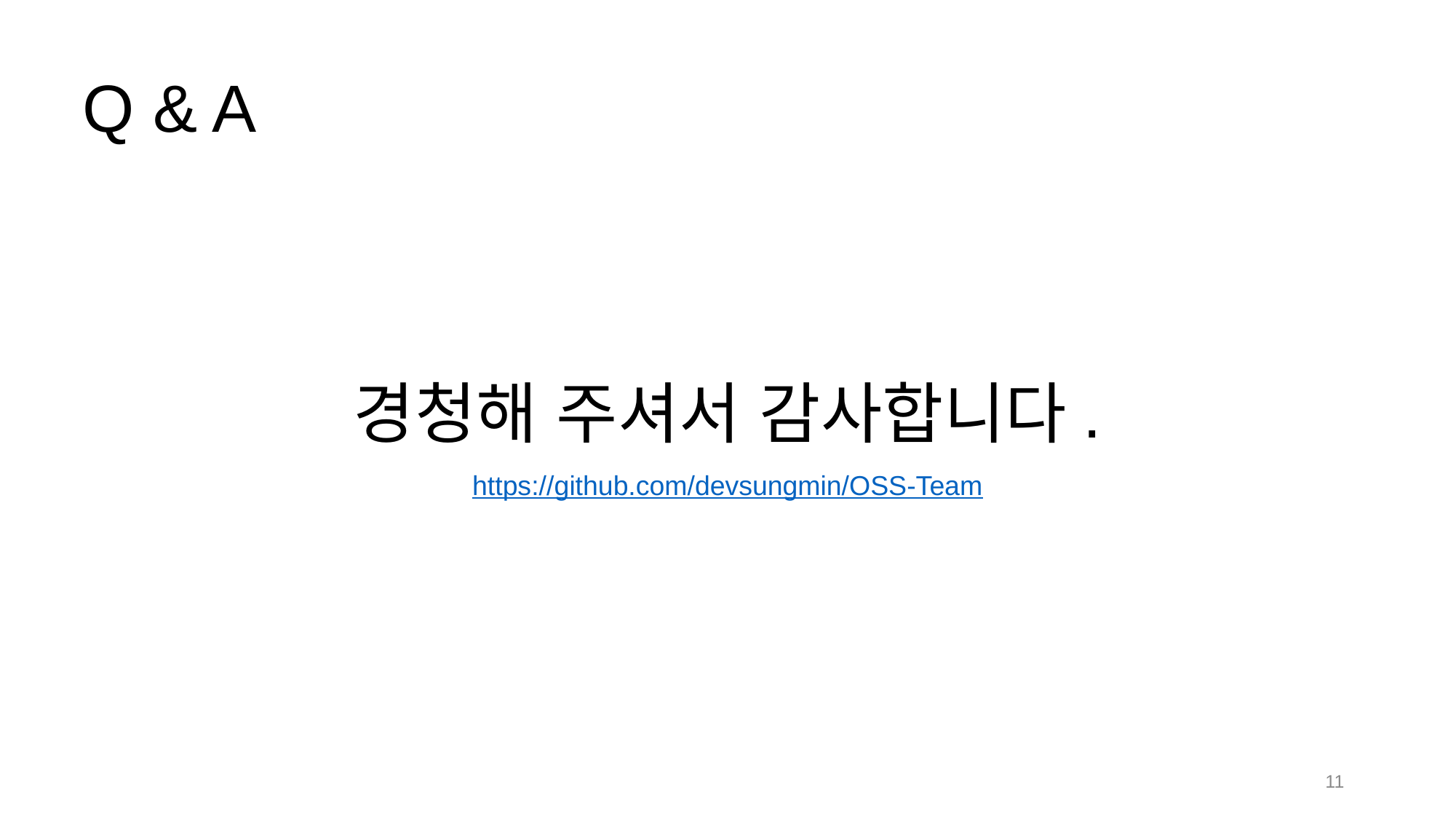

Q & A
# 경청해 주셔서 감사합니다.
https://github.com/devsungmin/OSS-Team
11